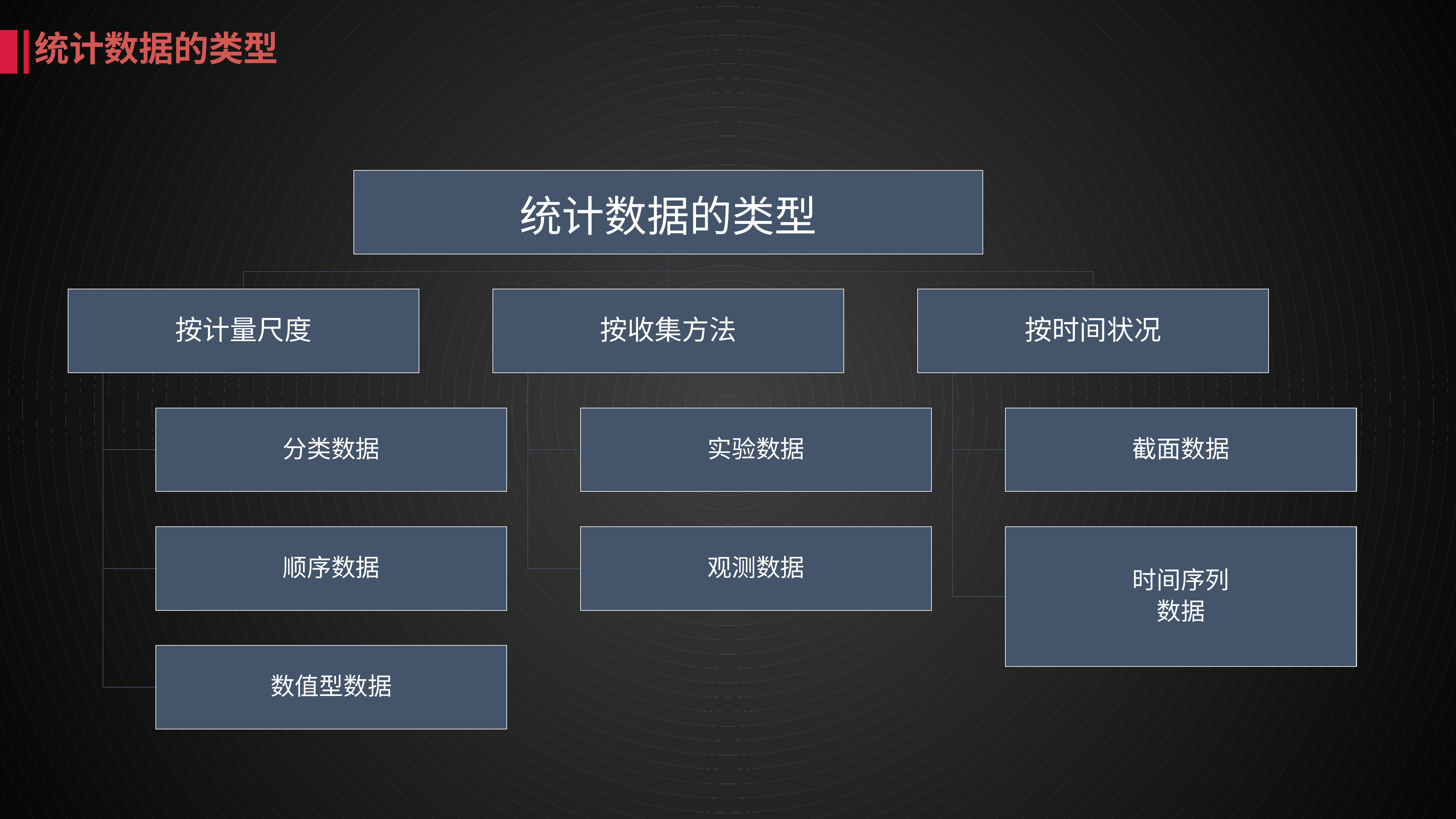

统计数据的类型

统计数据的类型

按计量尺度

按收集方法

按时间状况

分类数据

实验数据

截面数据

顺序数据

观测数据

时间序列
数据

数值型数据